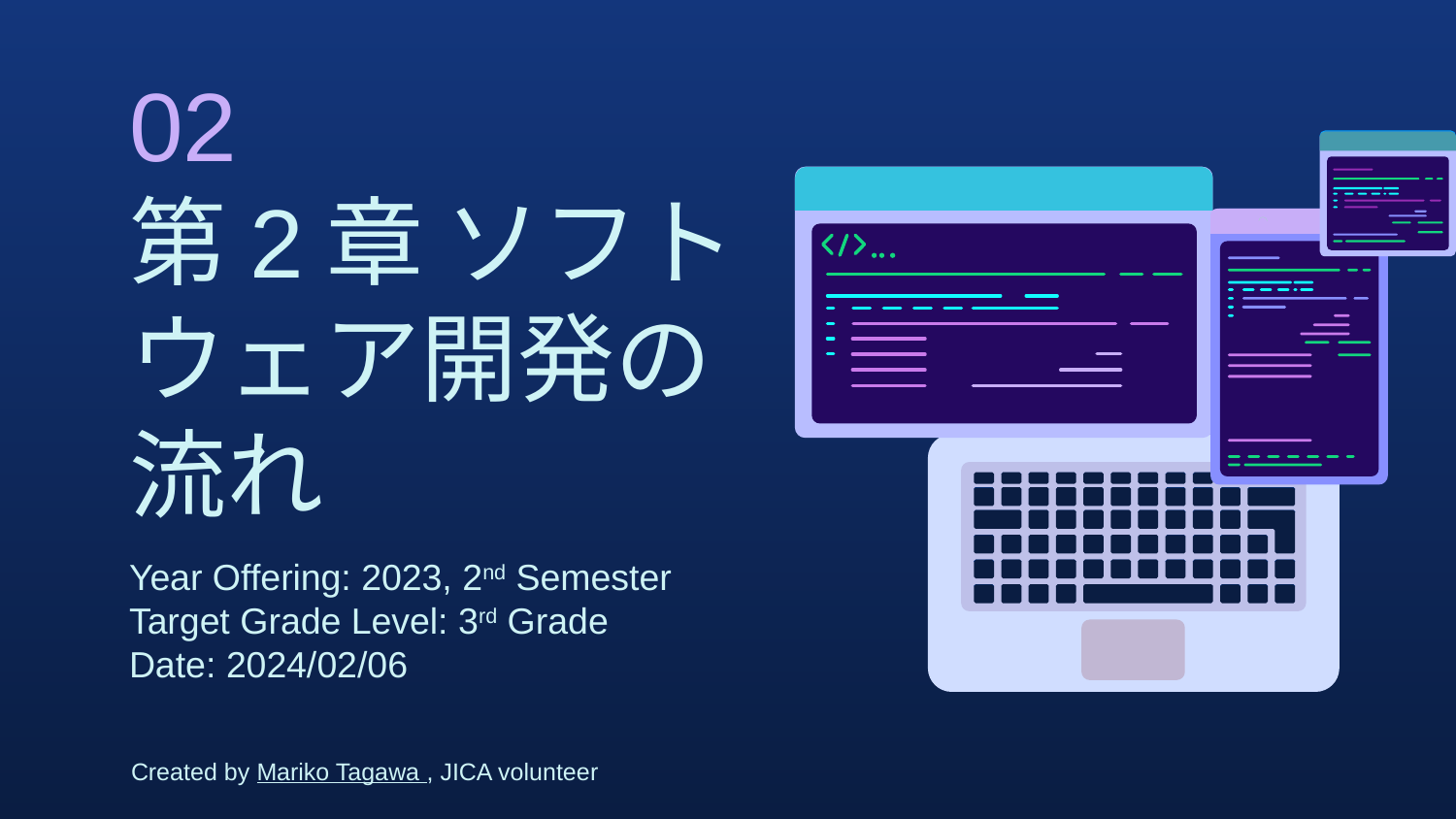

# 02 第2章 ソフトウェア開発の流れ

Year Offering: 2023, 2nd Semester
Target Grade Level: 3rd Grade
Date: 2024/02/06

Created by Mariko Tagawa , JICA volunteer